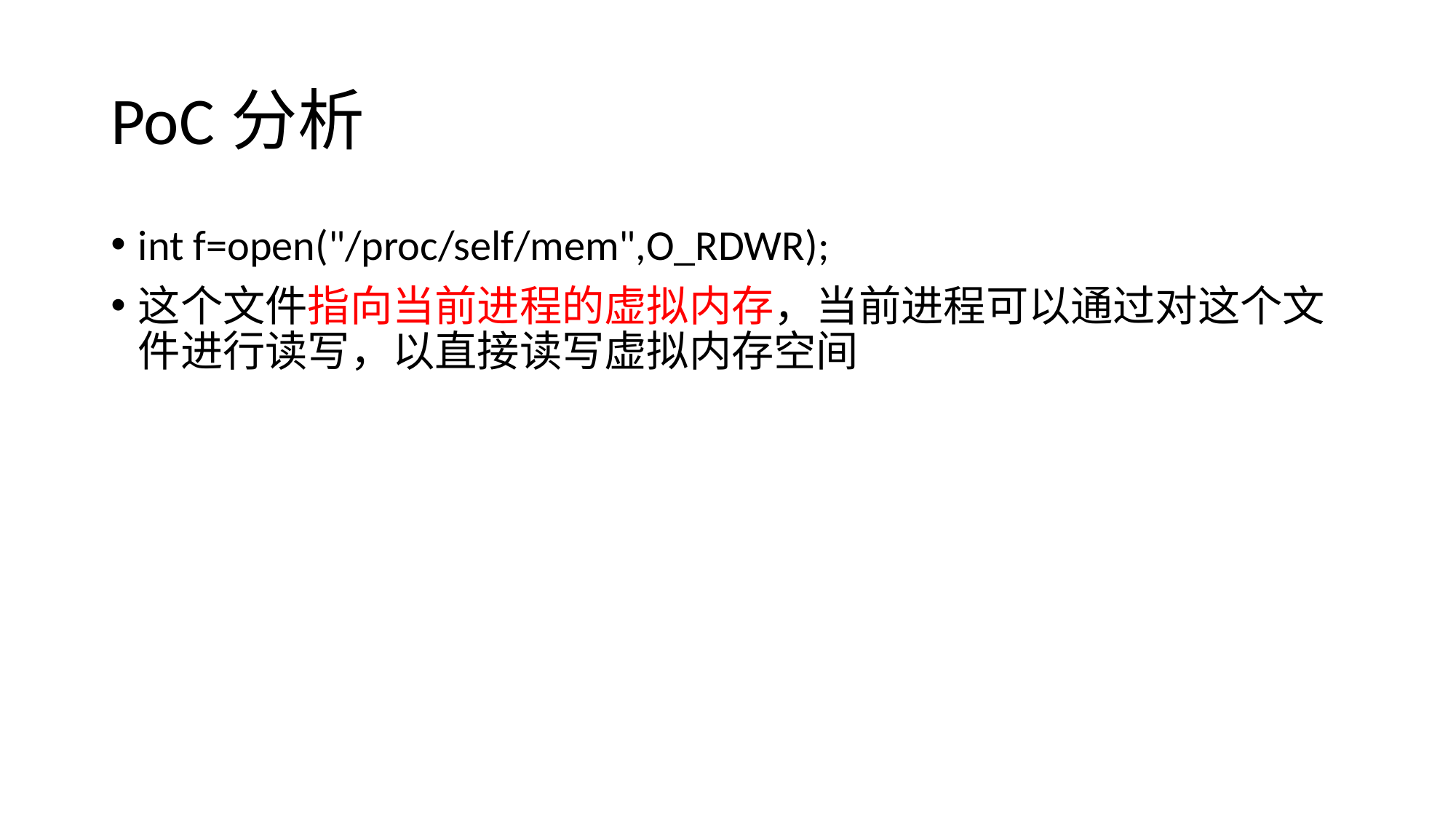

# PoC分析
int f=open("/proc/self/mem",O_RDWR);
这个文件指向当前进程的虚拟内存，当前进程可以通过对这个文件进行读写，以直接读写虚拟内存空间